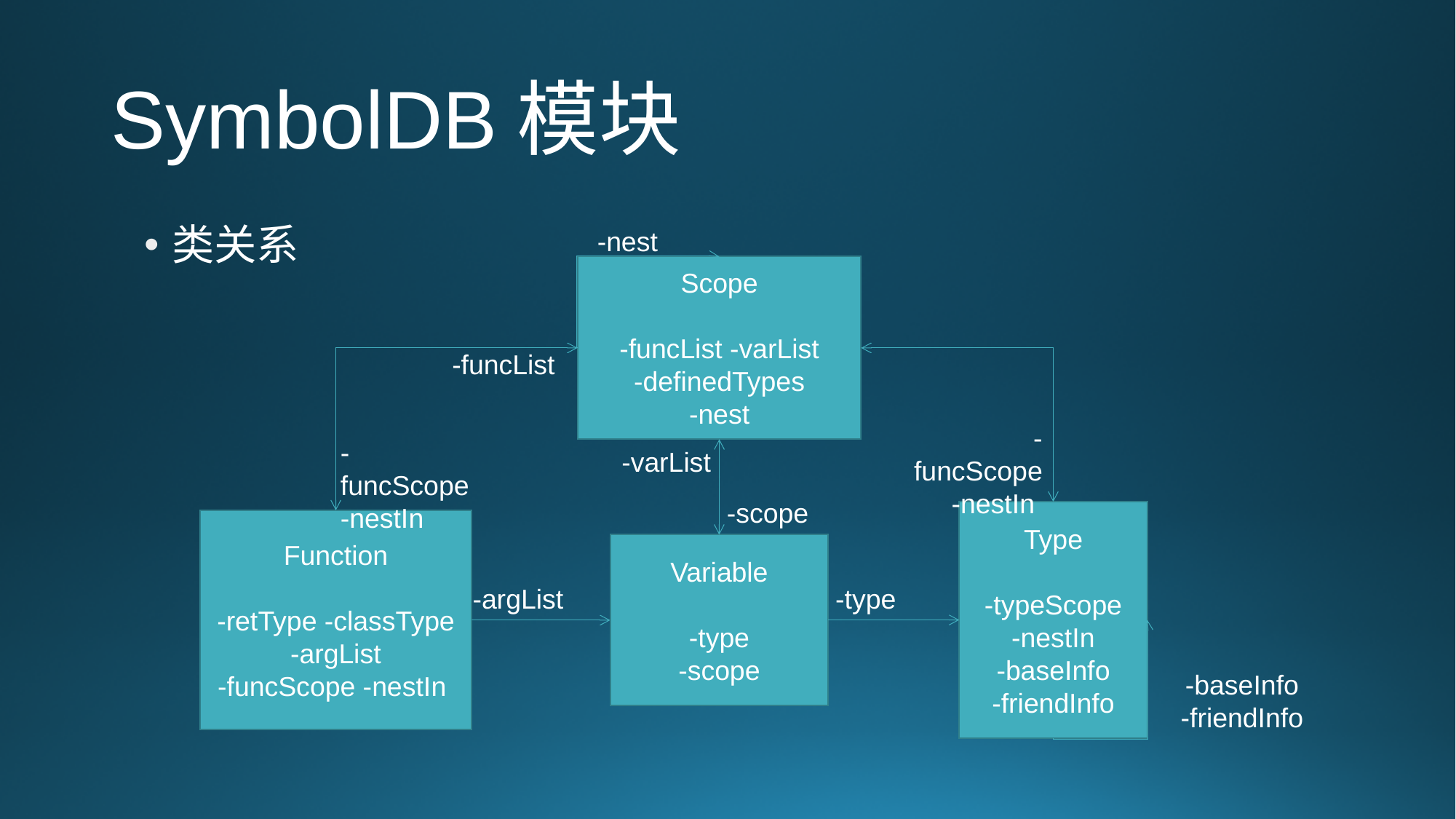

# SymbolDB模块
类关系
-nest
Scope

-funcList -varList
-definedTypes
-nest
-funcList
-funcScope -nestIn
-funcScope -nestIn
-varList
-scope
Type

-typeScope
-nestIn
-baseInfo
-friendInfo
Function

-retType -classType
-argList
-funcScope -nestIn
Variable

-type
-scope
-type
-argList
-baseInfo
-friendInfo